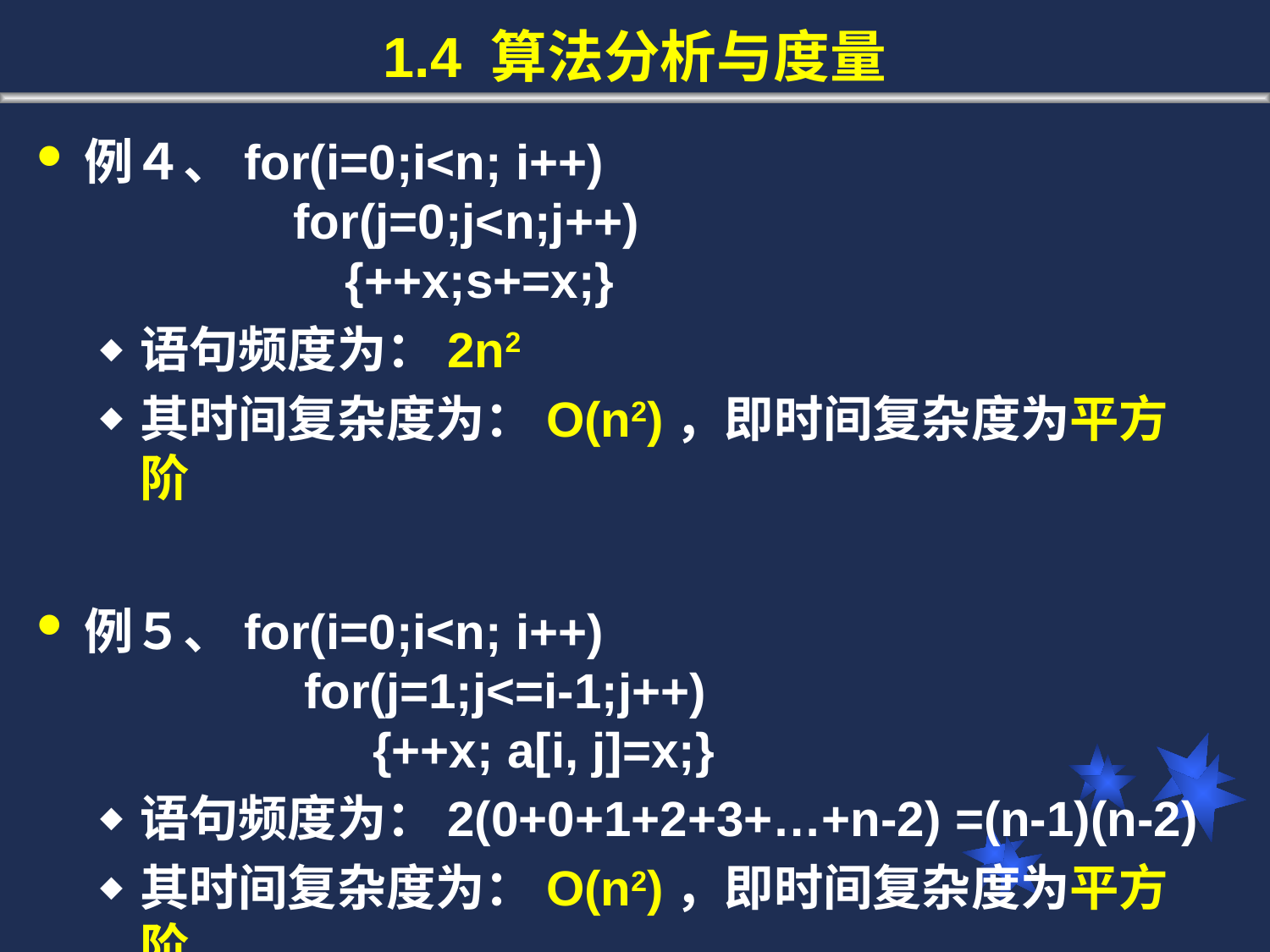

# 1.4 算法分析与度量
例４、for(i=0;i<n; i++)
　　　　for(j=0;j<n;j++)
                   {++x;s+=x;}
语句频度为：2n2
其时间复杂度为：O(n2)，即时间复杂度为平方阶

例５、for(i=0;i<n; i++)
                for(j=1;j<=i-1;j++)
                     {++x; a[i, j]=x;}
语句频度为：2(0+0+1+2+3+…+n-2) =(n-1)(n-2)
其时间复杂度为：O(n2)，即时间复杂度为平方阶